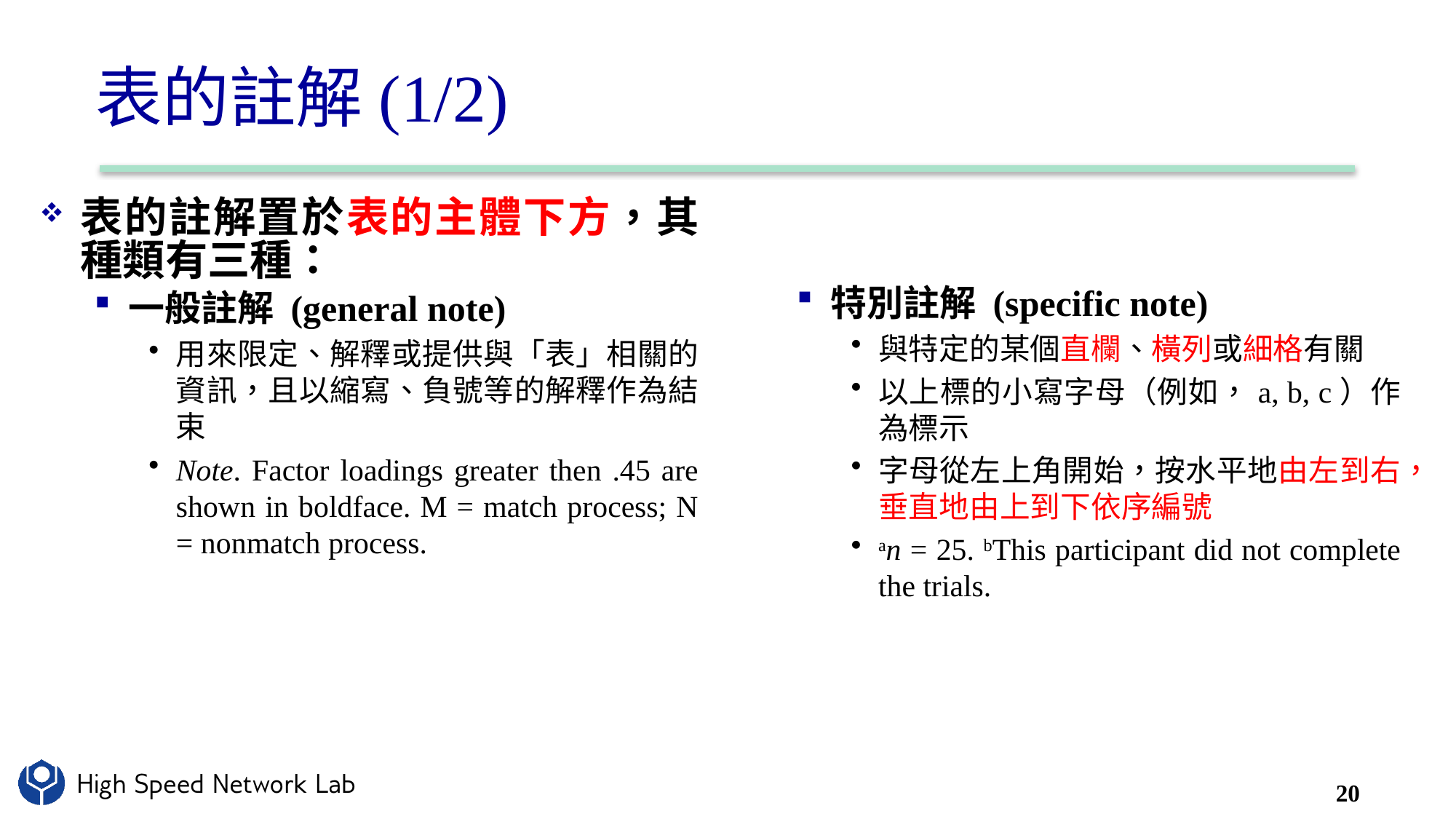

# 表的註解(1/2)
表的註解置於表的主體下方，其種類有三種：
一般註解 (general note)
用來限定、解釋或提供與「表」相關的資訊，且以縮寫、負號等的解釋作為結束
Note. Factor loadings greater then .45 are shown in boldface. M = match process; N = nonmatch process.

特別註解 (specific note)
與特定的某個直欄、橫列或細格有關
以上標的小寫字母（例如，a, b, c）作為標示
字母從左上角開始，按水平地由左到右，垂直地由上到下依序編號
an = 25. bThis participant did not complete the trials.

20